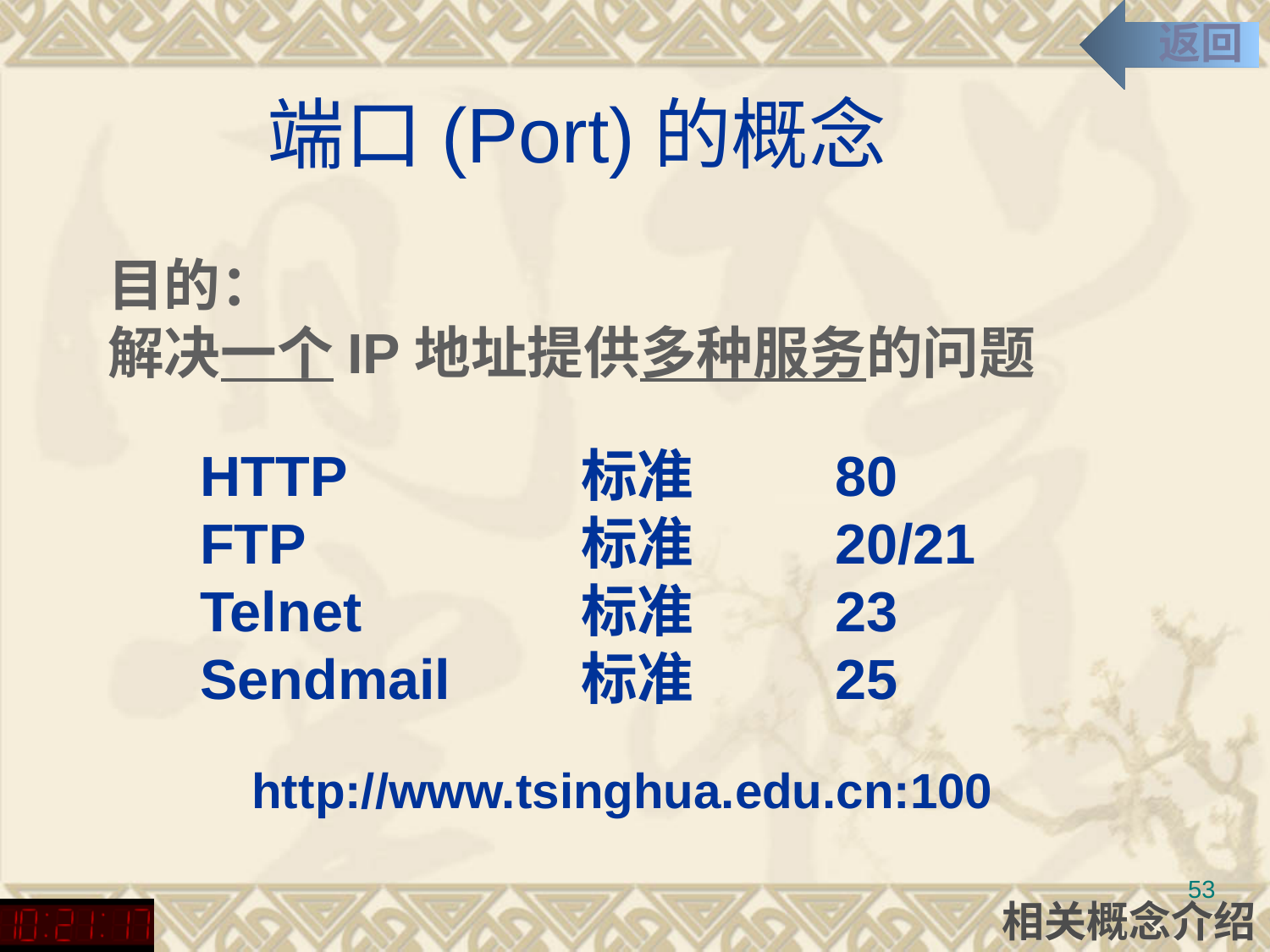

返回
# 端口(Port)的概念
目的：
解决一个IP地址提供多种服务的问题
HTTP		标准		80
FTP			标准		20/21
Telnet		标准		23
Sendmail		标准		25
http://www.tsinghua.edu.cn:100
53
相关概念介绍